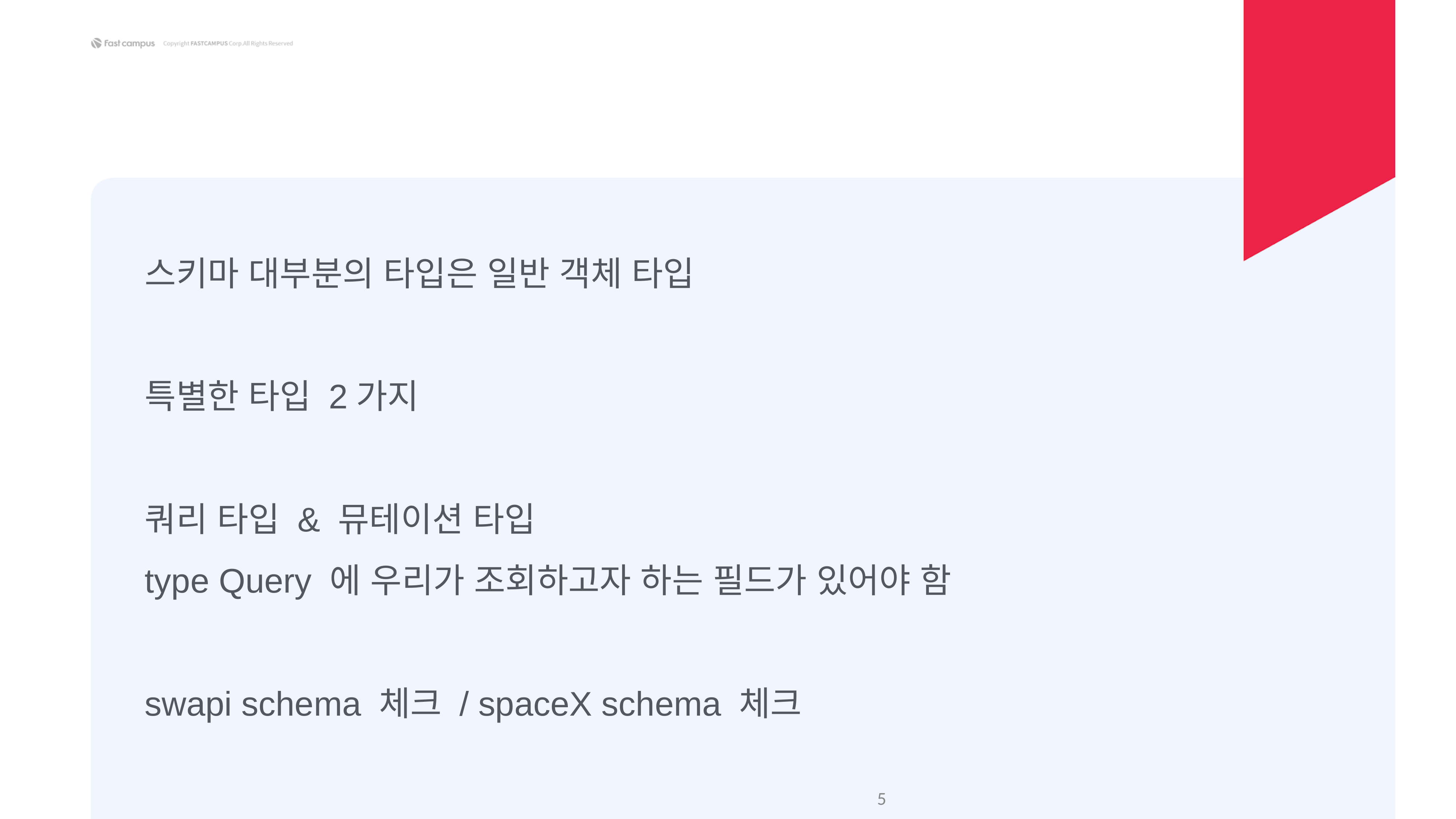

스키마 대부분의 타입은 일반 객체 타입

특별한 타입 2가지

쿼리 타입 & 뮤테이션 타입
type Query 에 우리가 조회하고자 하는 필드가 있어야 함

swapi schema 체크 / spaceX schema 체크
5